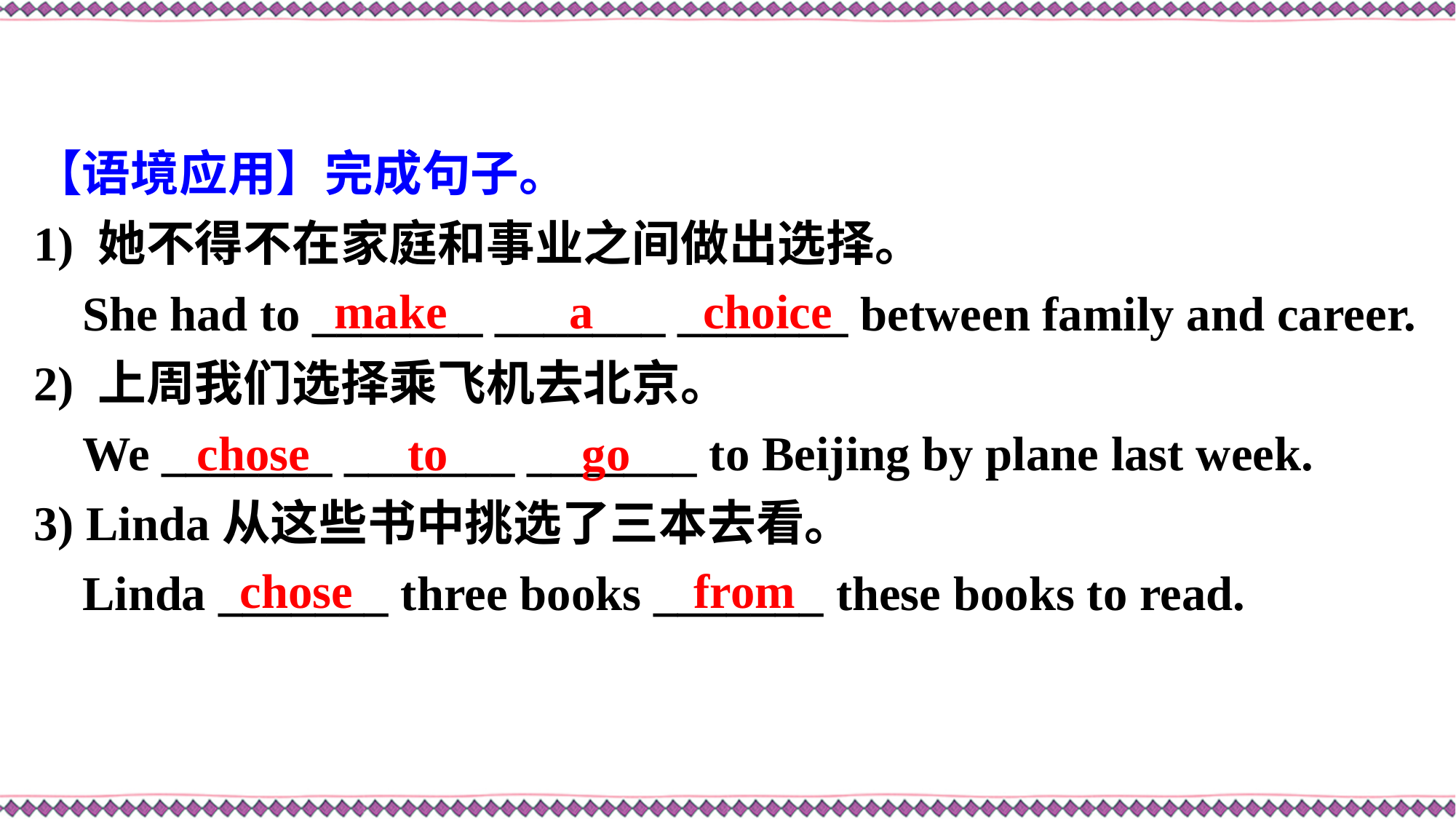

【语境应用】完成句子。
1) 她不得不在家庭和事业之间做出选择。
    She had to _______ _______ _______ between family and career.
2) 上周我们选择乘飞机去北京。
    We _______ _______ _______ to Beijing by plane last week.
3) Linda从这些书中挑选了三本去看。
    Linda _______ three books _______ these books to read.
make          a         choice
chose        to           go
chose                            from